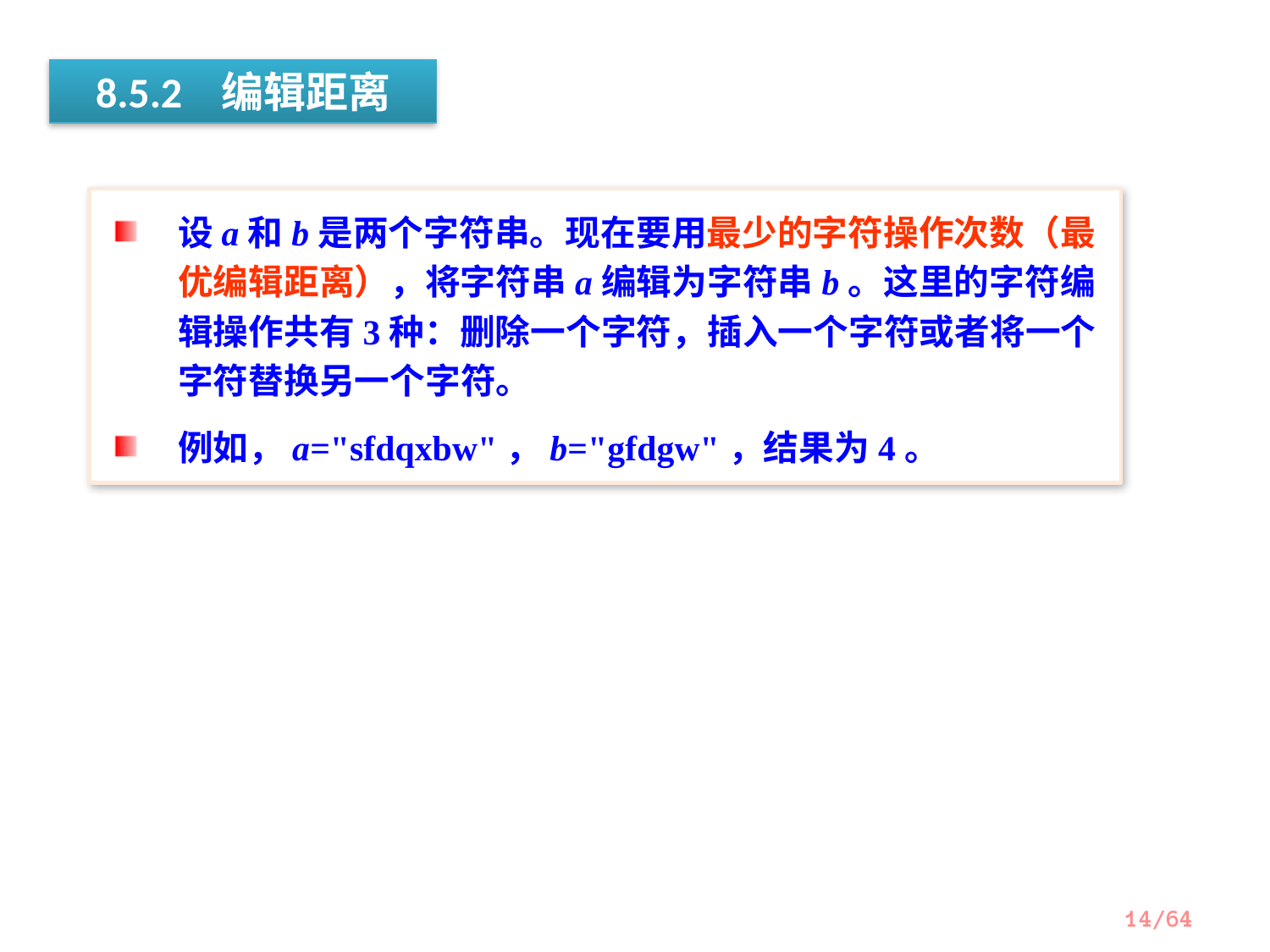

8.5.2   编辑距离
设a和b是两个字符串。现在要用最少的字符操作次数（最优编辑距离），将字符串a编辑为字符串b。这里的字符编辑操作共有3种：删除一个字符，插入一个字符或者将一个字符替换另一个字符。
例如，a="sfdqxbw"，b="gfdgw"，结果为4。
14/64